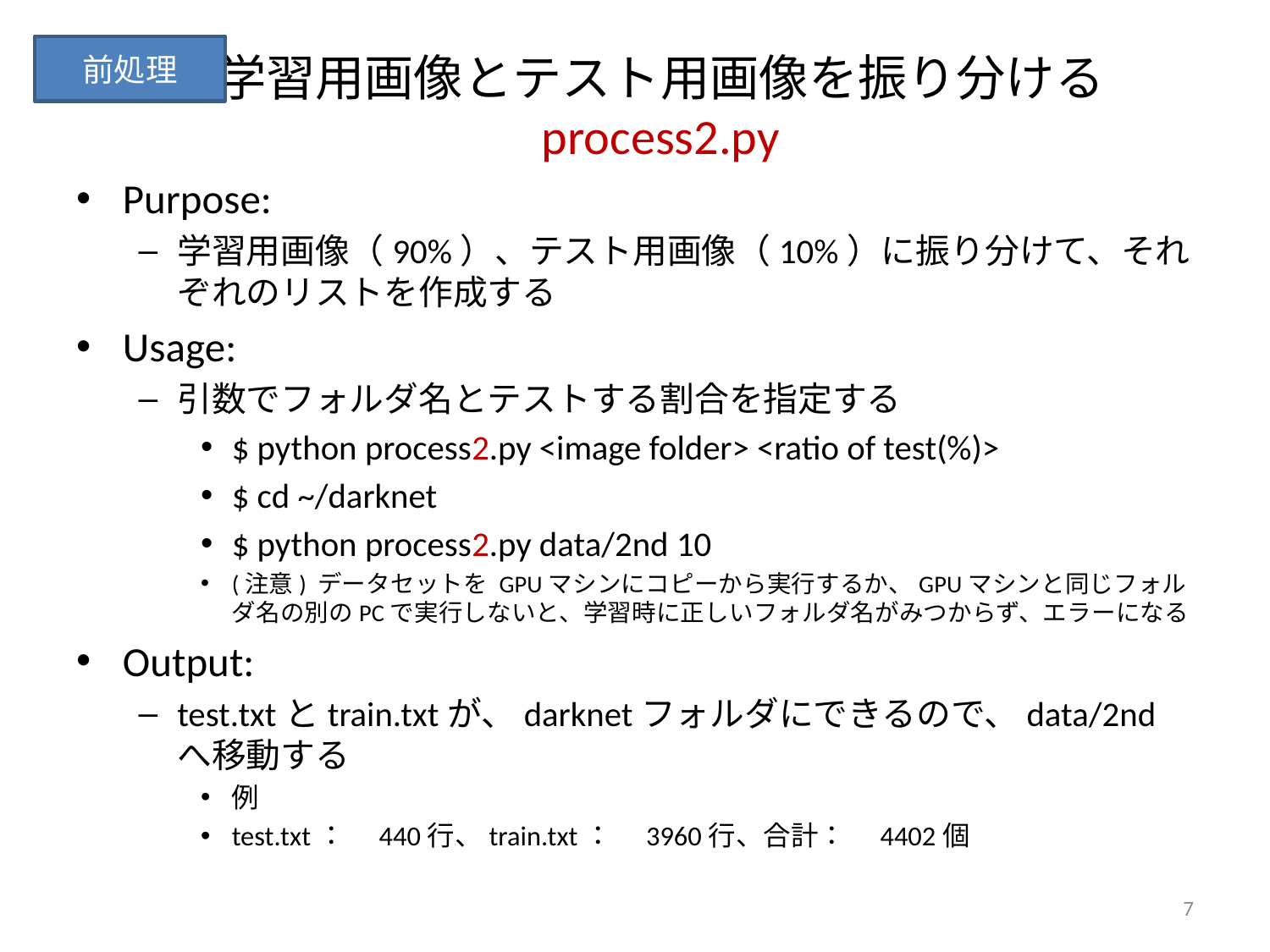

# 学習用画像とテスト用画像を振り分ける process2.py
前処理
Purpose:
学習用画像（90%）、テスト用画像（10%）に振り分けて、それぞれのリストを作成する
Usage:
引数でフォルダ名とテストする割合を指定する
$ python process2.py <image folder> <ratio of test(%)>
$ cd ~/darknet
$ python process2.py data/2nd 10
(注意) データセットを GPUマシンにコピーから実行するか、GPUマシンと同じフォルダ名の別のPCで実行しないと、学習時に正しいフォルダ名がみつからず、エラーになる
Output:
test.txtとtrain.txtが、darknetフォルダにできるので、data/2nd へ移動する
例
test.txt：　440行、train.txt：　3960行、合計：　4402個
7